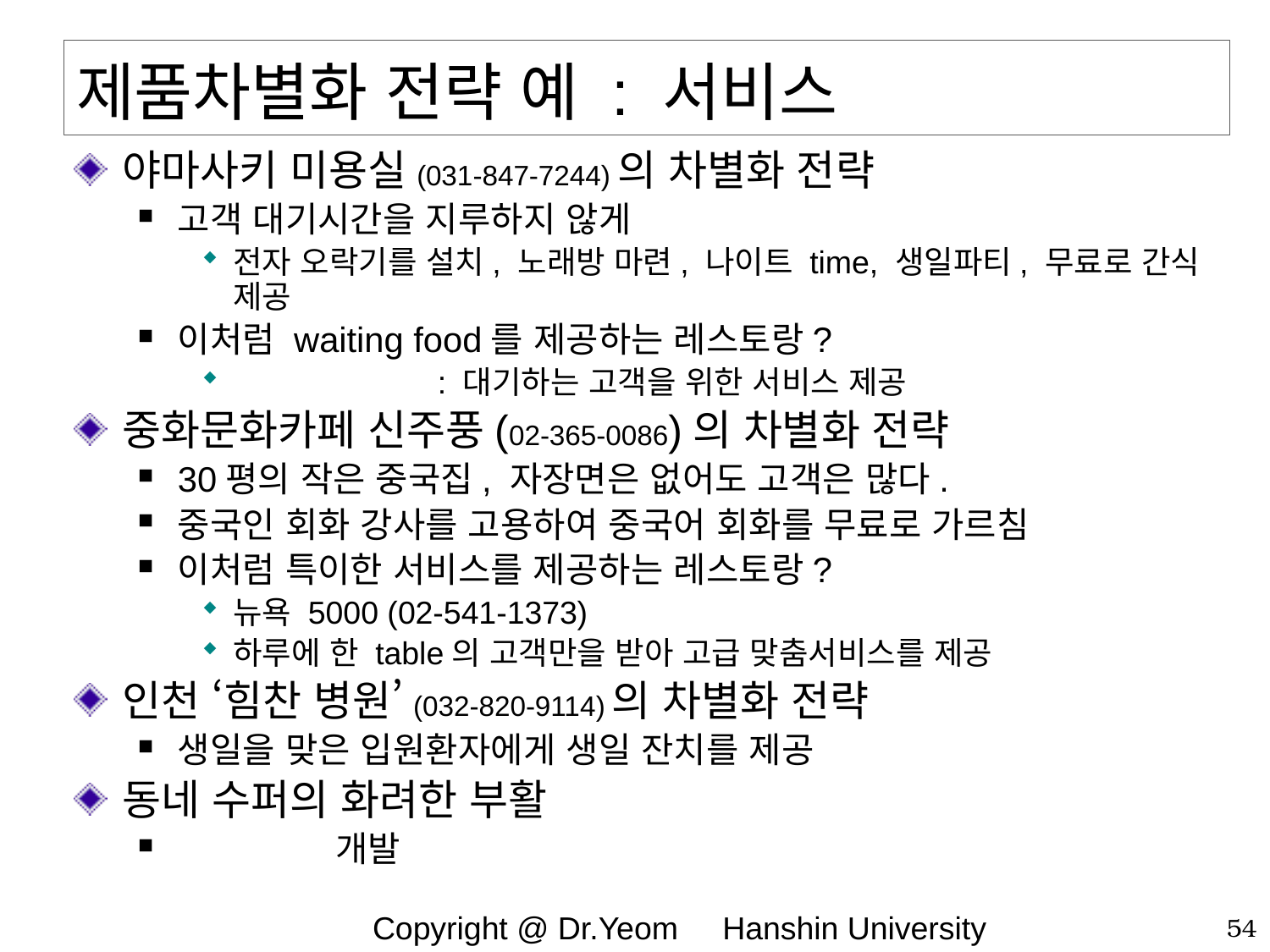

# 제품차별화 전략 예 : 서비스
야마사키 미용실(031-847-7244)의 차별화 전략
고객 대기시간을 지루하지 않게
전자 오락기를 설치, 노래방 마련, 나이트 time, 생일파티, 무료로 간식 제공
이처럼 waiting food를 제공하는 레스토랑?
                       : 대기하는 고객을 위한 서비스 제공
중화문화카페 신주풍(02-365-0086)의 차별화 전략
30평의 작은 중국집, 자장면은 없어도 고객은 많다.
중국인 회화 강사를 고용하여 중국어 회화를 무료로 가르침
이처럼 특이한 서비스를 제공하는 레스토랑?
뉴욕 5000 (02-541-1373)
하루에 한 table의 고객만을 받아 고급 맞춤서비스를 제공
인천 ‘힘찬 병원’(032-820-9114)의 차별화 전략
생일을 맞은 입원환자에게 생일 잔치를 제공
동네 수퍼의 화려한 부활
               개발
54